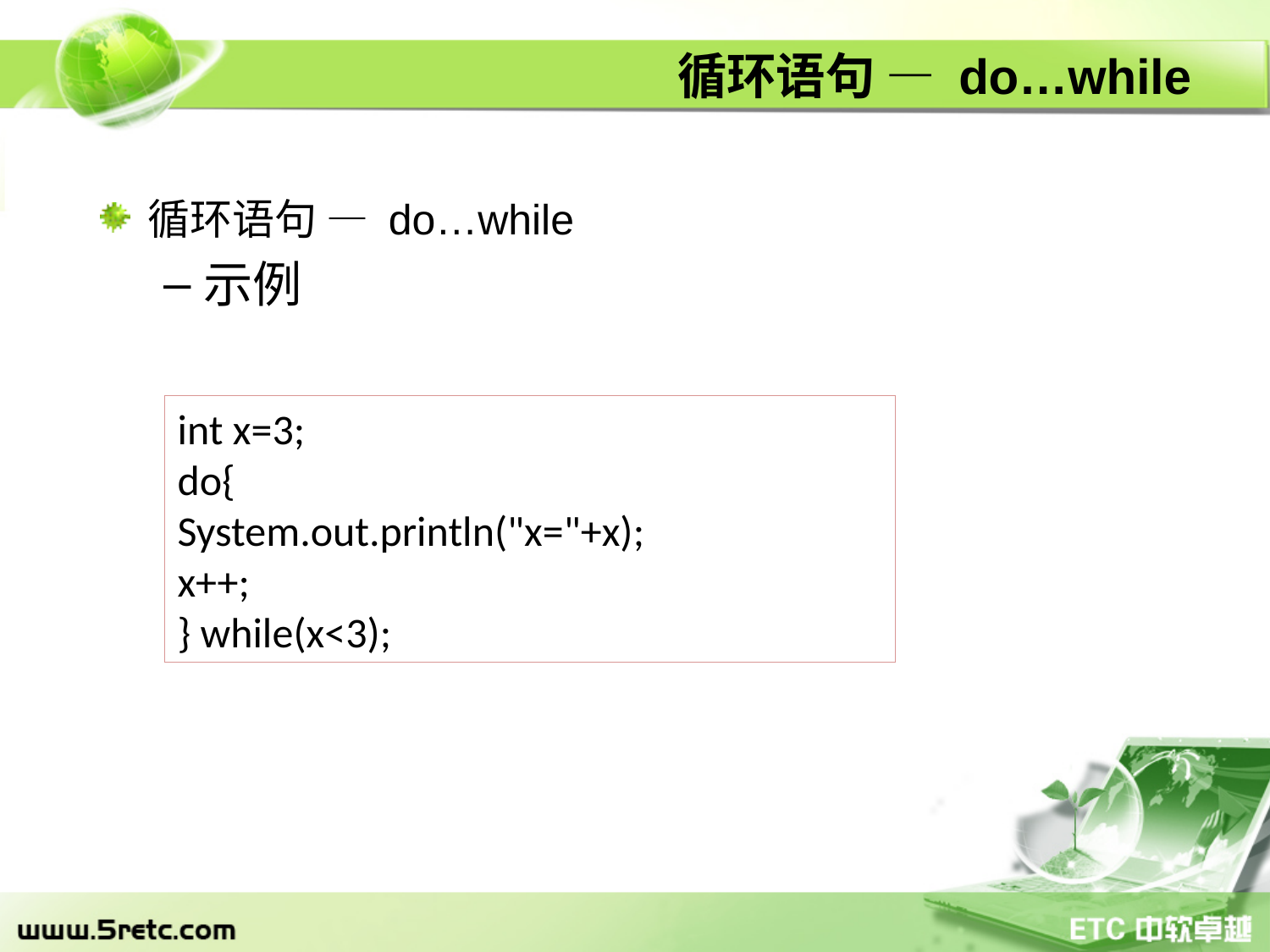

# 循环语句 — do…while
循环语句 — do…while
示例
int x=3;
do{
System.out.println("x="+x);
x++;
} while(x<3);